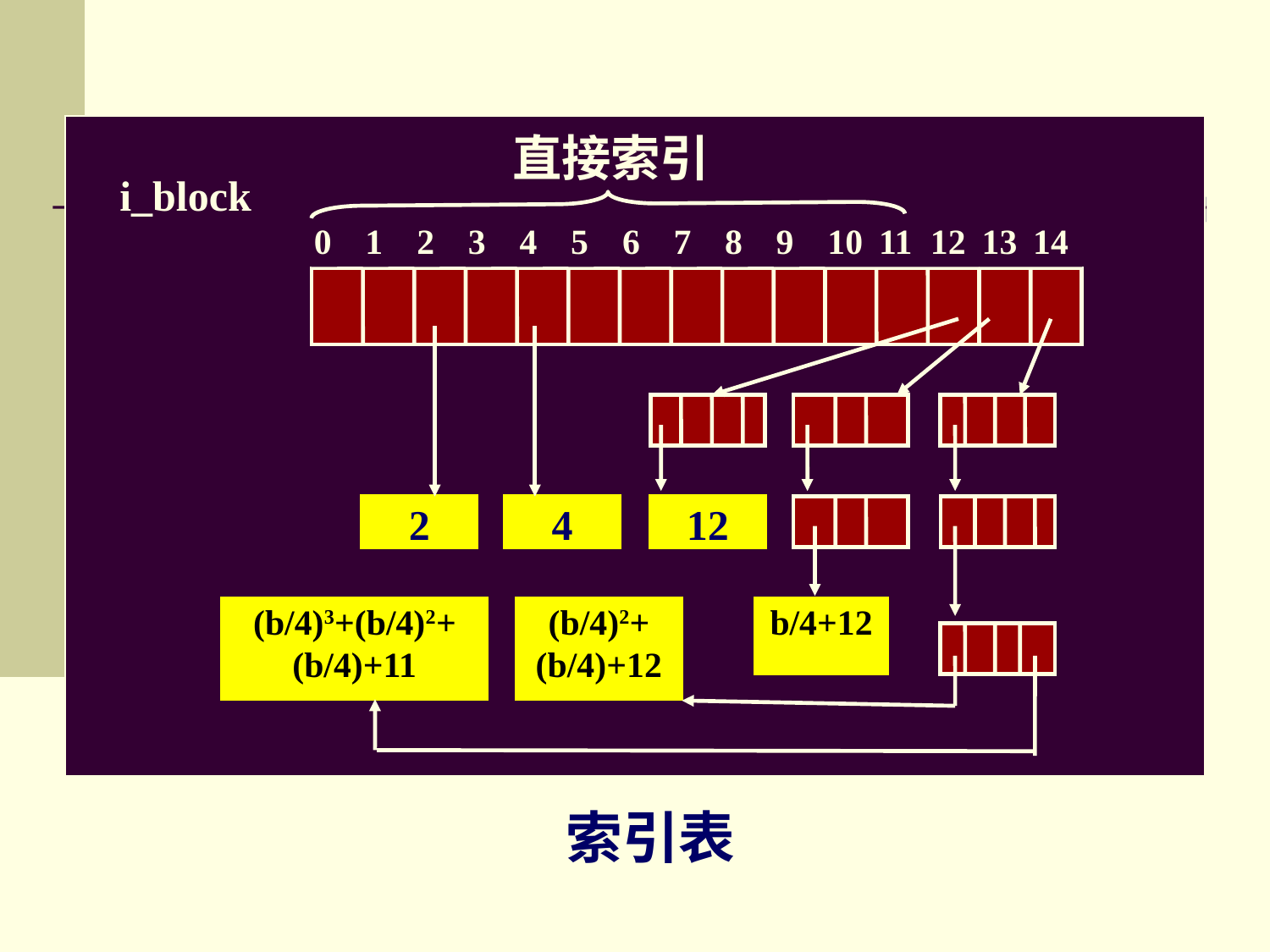

直接索引
i_block
0
1
2
3
4
5
6
7
8
9
10
11
12
13
14

2
4
12

(b/4)3+(b/4)2+
(b/4)+11
(b/4)2+
(b/4)+12
b/4+12

索引表